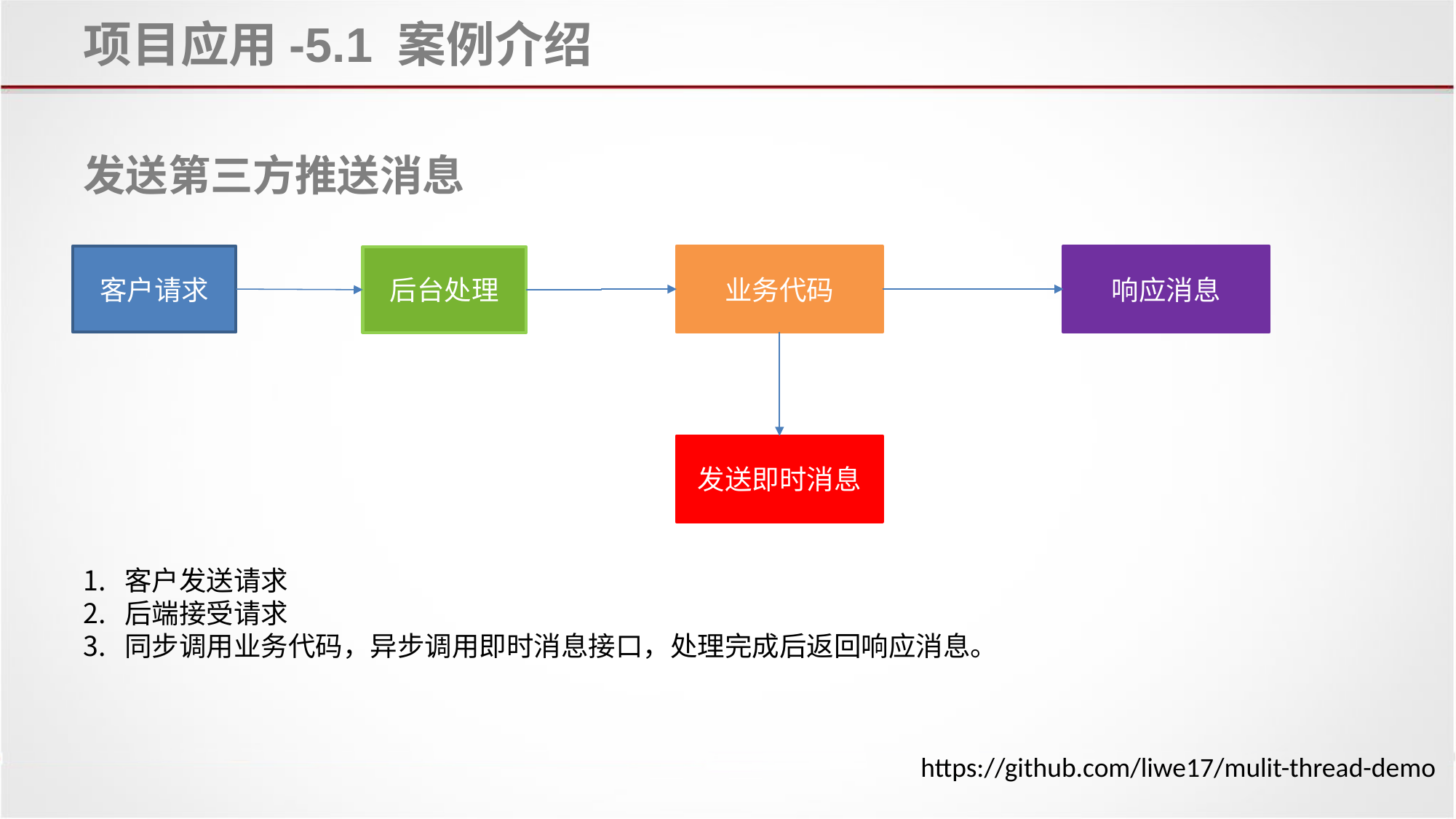

# 项目应用-5.1 案例介绍

发送第三方推送消息
客户请求
响应消息
业务代码
后台处理
发送即时消息
客户发送请求
后端接受请求
同步调用业务代码，异步调用即时消息接口，处理完成后返回响应消息。